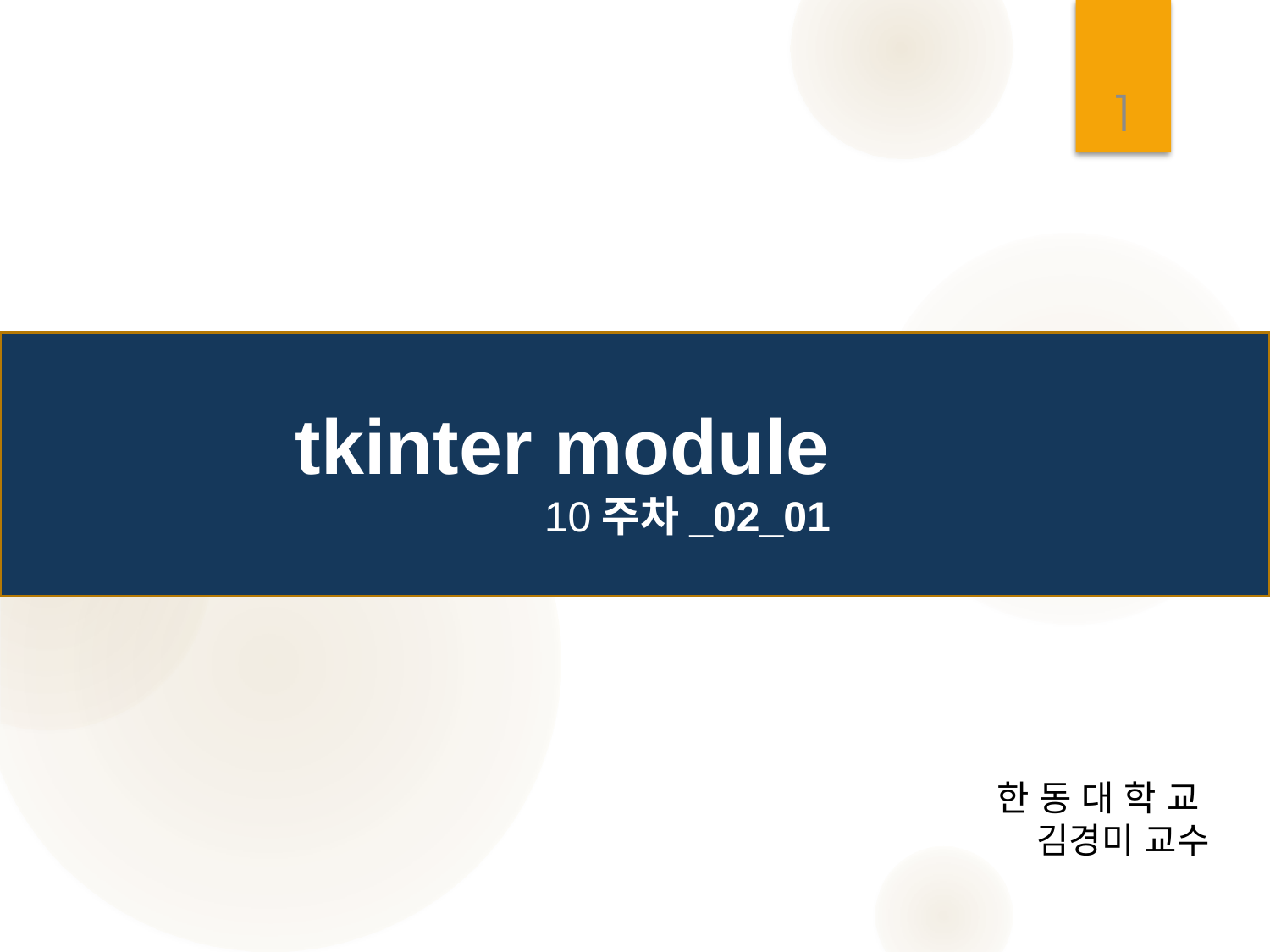

1

# tkinter module 10주차_02_01
한 동 대 학 교
김경미 교수